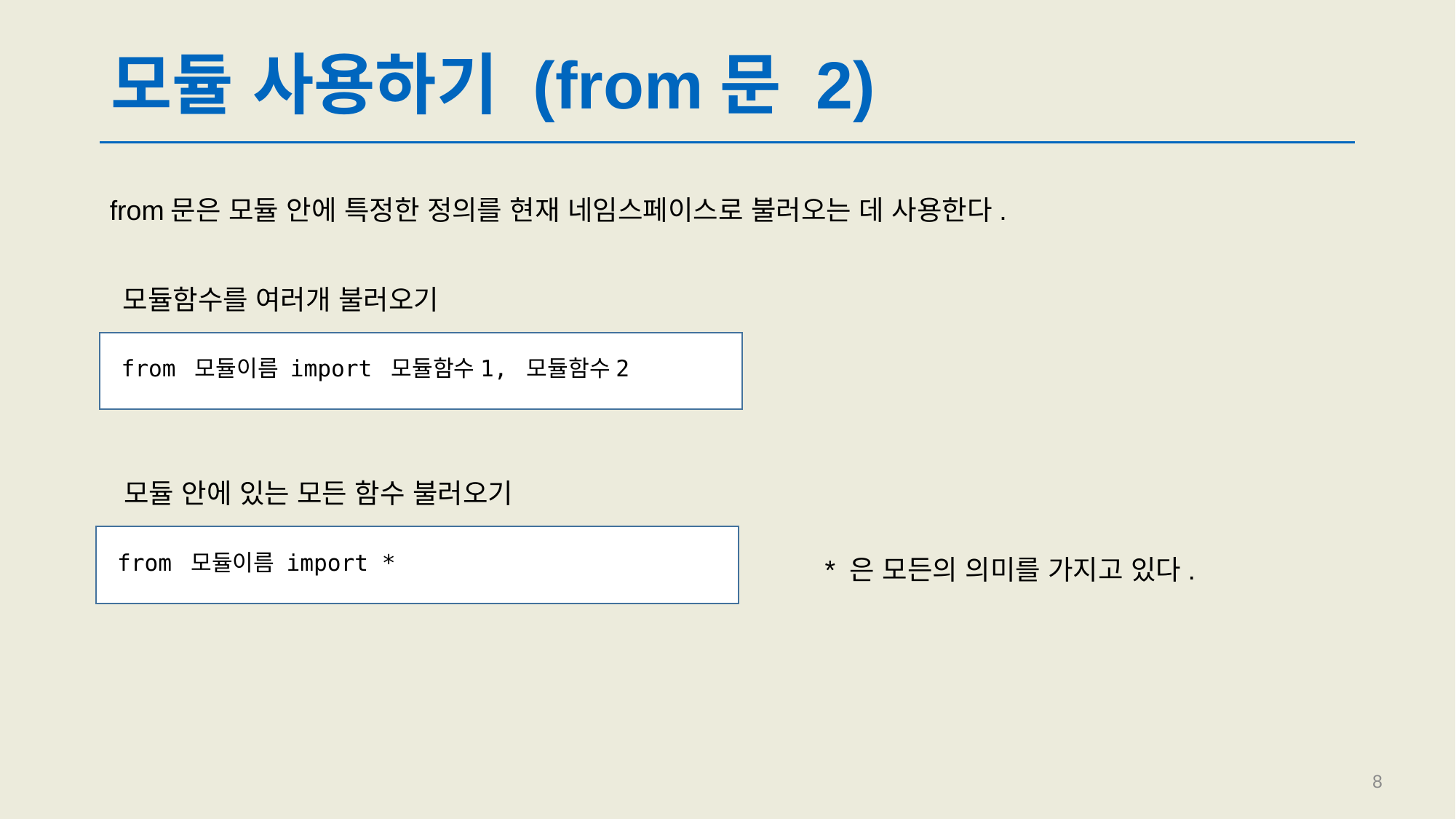

# 모듈 사용하기 (from문 2)
from문은 모듈 안에 특정한 정의를 현재 네임스페이스로 불러오는 데 사용한다.
모듈함수를 여러개 불러오기
from 모듈이름 import 모듈함수1, 모듈함수2
모듈 안에 있는 모든 함수 불러오기
from 모듈이름 import *
* 은 모든의 의미를 가지고 있다.
8